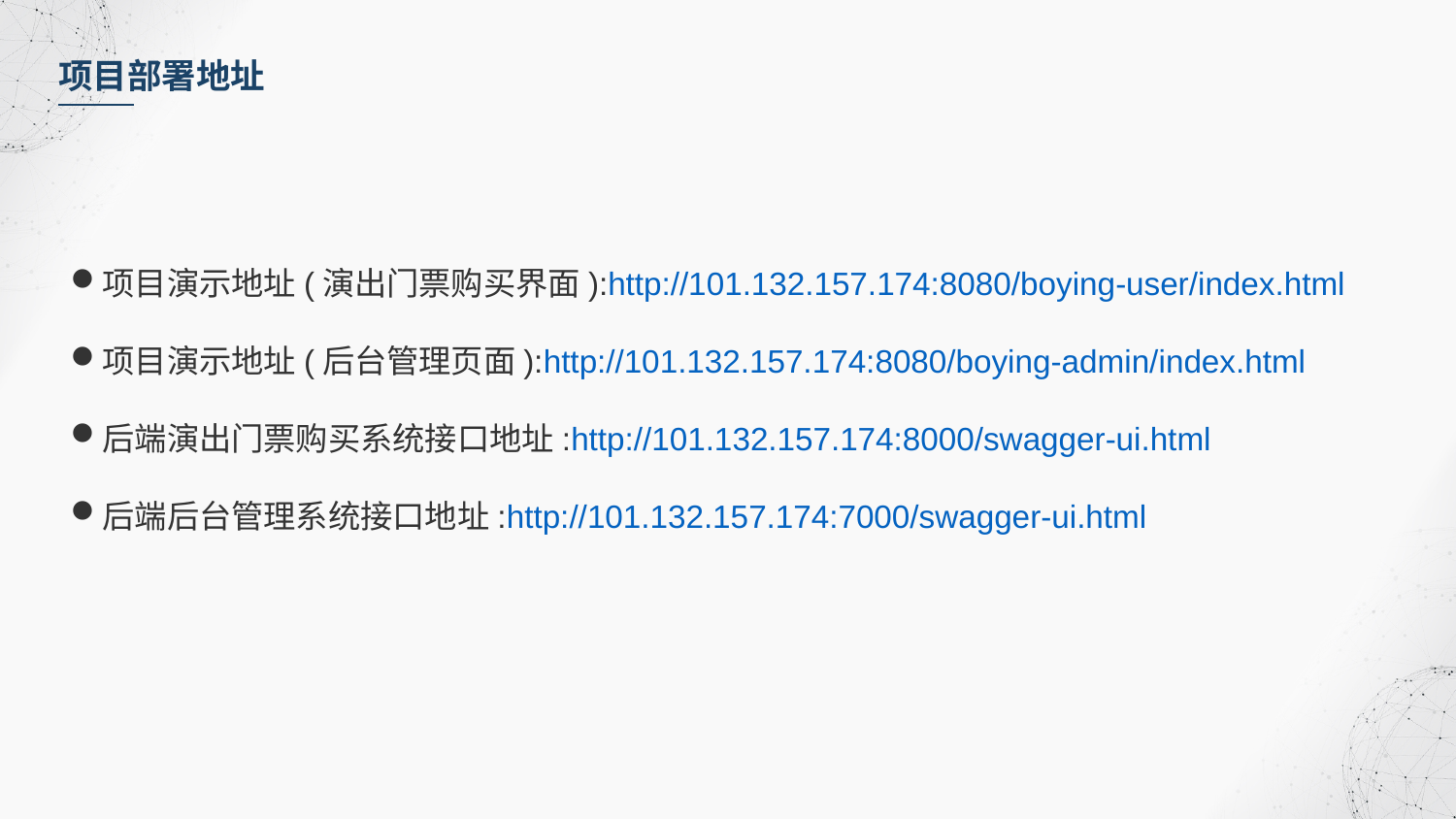

项目部署地址

项目演示地址(演出门票购买界面):http://101.132.157.174:8080/boying-user/index.html
项目演示地址(后台管理页面):http://101.132.157.174:8080/boying-admin/index.html
后端演出门票购买系统接口地址:http://101.132.157.174:8000/swagger-ui.html
后端后台管理系统接口地址:http://101.132.157.174:7000/swagger-ui.html